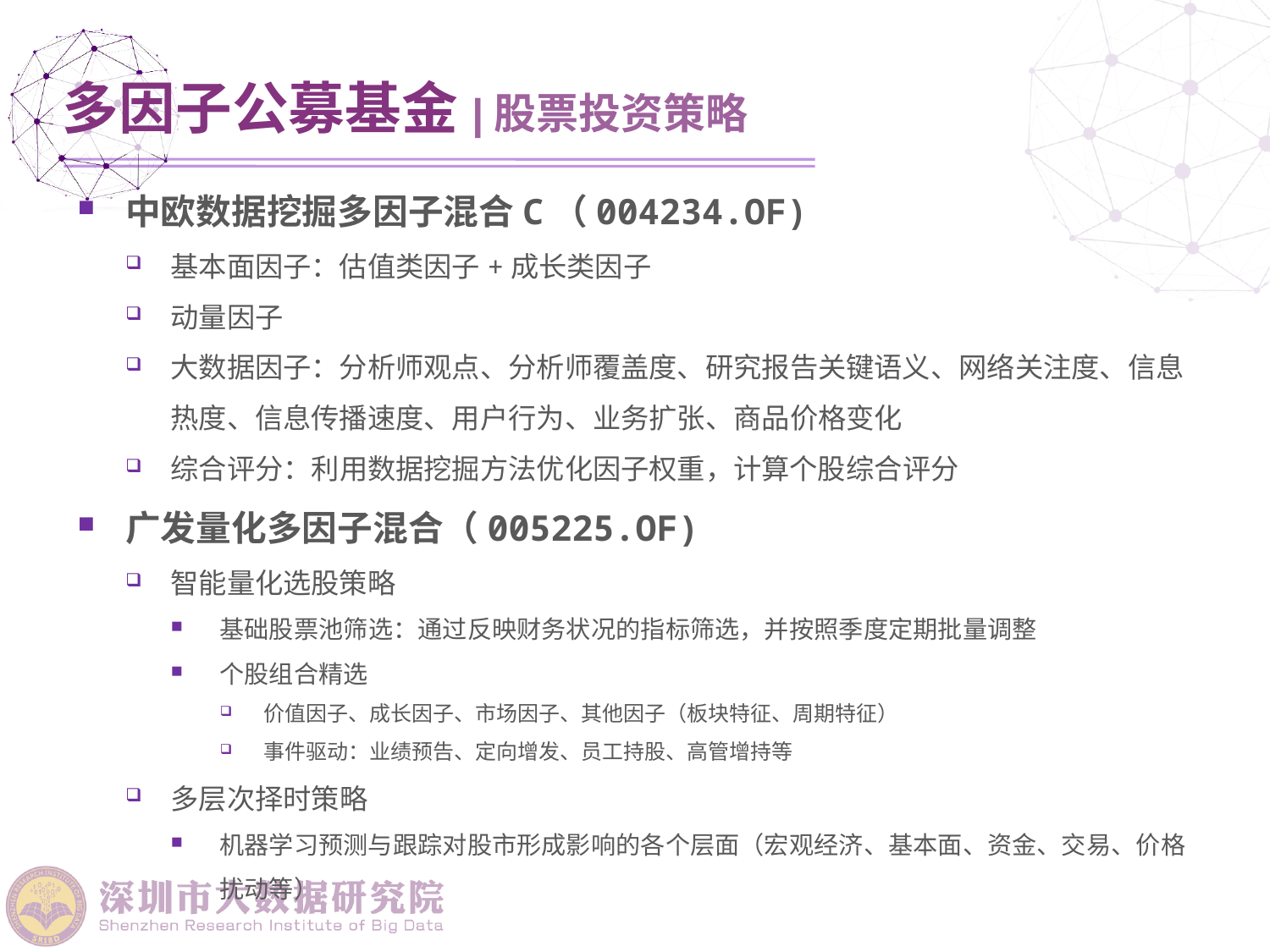

中欧数据挖掘多因子混合C（004234.OF)
基本面因子：估值类因子+成长类因子
动量因子
大数据因子：分析师观点、分析师覆盖度、研究报告关键语义、网络关注度、信息热度、信息传播速度、用户行为、业务扩张、商品价格变化
综合评分：利用数据挖掘方法优化因子权重，计算个股综合评分
广发量化多因子混合（005225.OF)
智能量化选股策略
基础股票池筛选：通过反映财务状况的指标筛选，并按照季度定期批量调整
个股组合精选
价值因子、成长因子、市场因子、其他因子（板块特征、周期特征）
事件驱动：业绩预告、定向增发、员工持股、高管增持等
多层次择时策略
机器学习预测与跟踪对股市形成影响的各个层面（宏观经济、基本面、资金、交易、价格扰动等）

多因子公募基金|股票投资策略